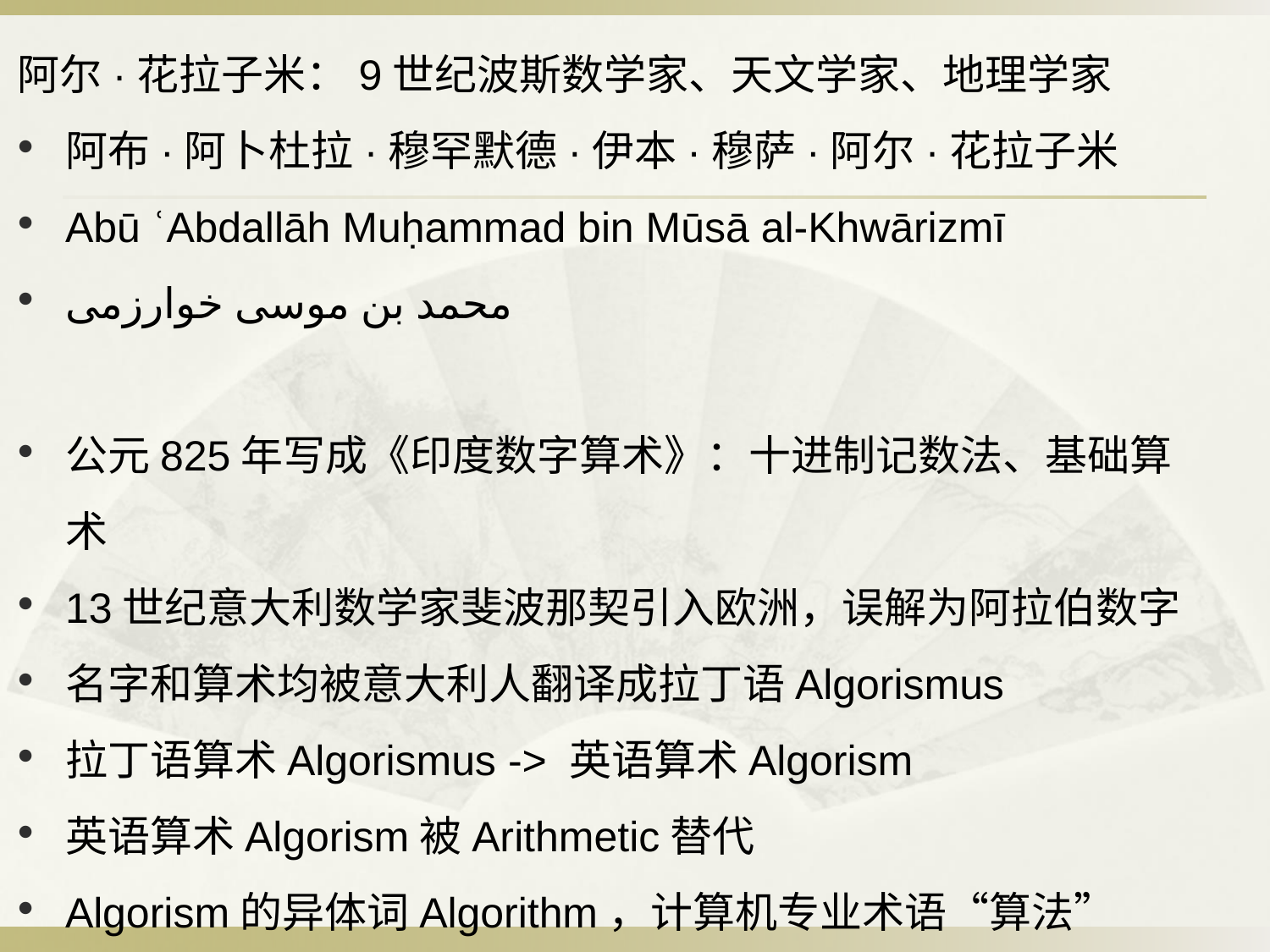

阿尔·花拉子米：9世纪波斯数学家、天文学家、地理学家
阿布·阿卜杜拉·穆罕默德·伊本·穆萨·阿尔·花拉子米
Abū ʿAbdallāh Muḥammad bin Mūsā al-Khwārizmī
محمد بن موسی خوارزمی

公元825年写成《印度数字算术》：十进制记数法、基础算术
13世纪意大利数学家斐波那契引入欧洲，误解为阿拉伯数字
名字和算术均被意大利人翻译成拉丁语Algorismus
拉丁语算术Algorismus -> 英语算术Algorism
英语算术Algorism被Arithmetic替代
Algorism的异体词Algorithm，计算机专业术语“算法”